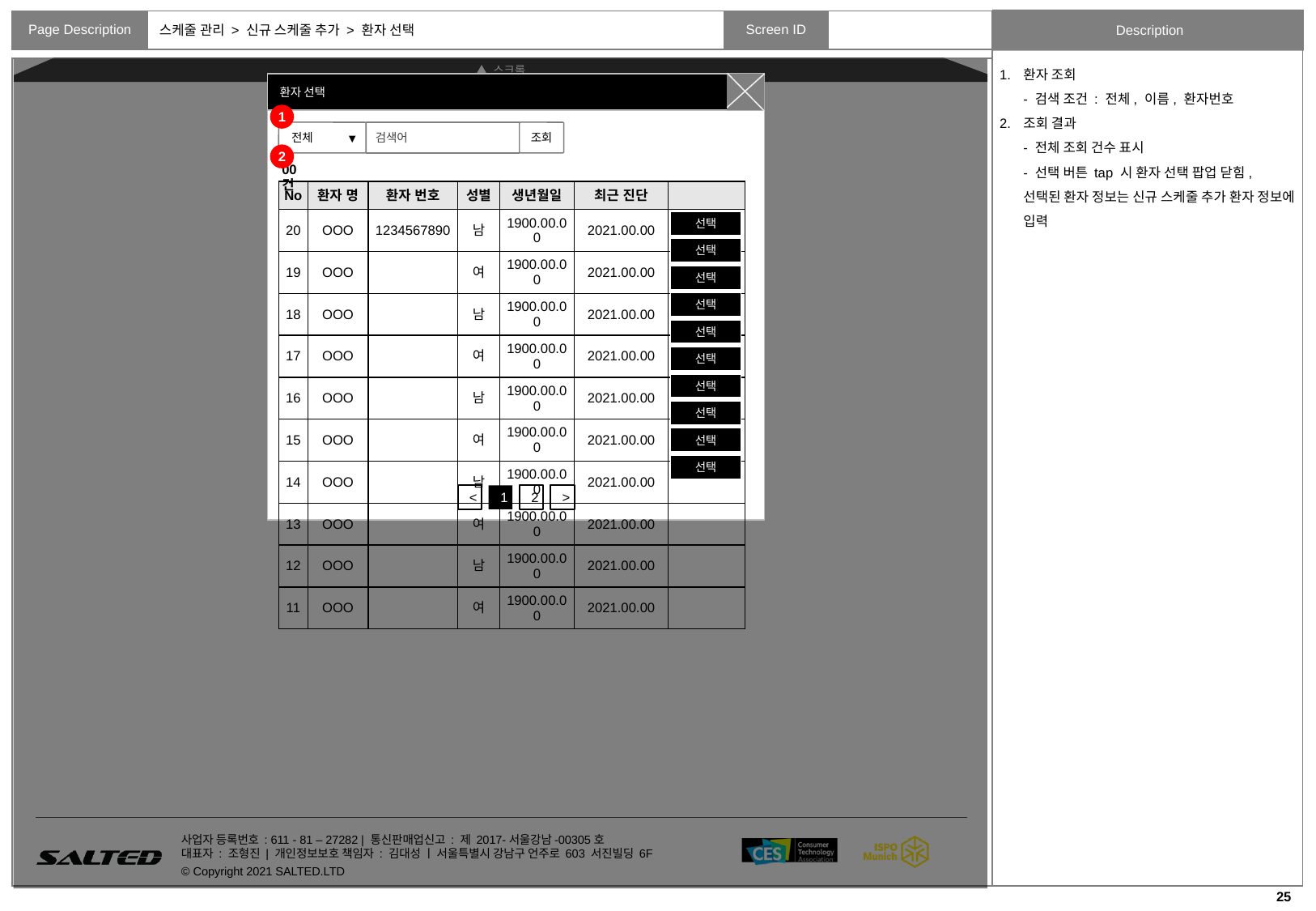

# 스케줄 관리 > 신규 스케줄 추가 > 환자 선택
환자 조회
- 검색 조건 : 전체, 이름, 환자번호
조회 결과
- 전체 조회 건수 표시
- 선택 버튼 tap 시 환자 선택 팝업 닫힘, 선택된 환자 정보는 신규 스케줄 추가 환자 정보에 입력

환자 선택

1

   전체
  검색어
조회
▼
2
00건
| No | 환자 명 | 환자 번호 | 성별 | 생년월일 | 최근 진단 |  |
| --- | --- | --- | --- | --- | --- | --- |
| 20 | OOO | 1234567890 | 남 | 1900.00.00 | 2021.00.00 |  |
| 19 | OOO |  | 여 | 1900.00.00 | 2021.00.00 |  |
| 18 | OOO |  | 남 | 1900.00.00 | 2021.00.00 |  |
| 17 | OOO |  | 여 | 1900.00.00 | 2021.00.00 |  |
| 16 | OOO |  | 남 | 1900.00.00 | 2021.00.00 |  |
| 15 | OOO |  | 여 | 1900.00.00 | 2021.00.00 |  |
| 14 | OOO |  | 남 | 1900.00.00 | 2021.00.00 |  |
| 13 | OOO |  | 여 | 1900.00.00 | 2021.00.00 |  |
| 12 | OOO |  | 남 | 1900.00.00 | 2021.00.00 |  |
| 11 | OOO |  | 여 | 1900.00.00 | 2021.00.00 |  |
선택
선택
선택
선택
선택
선택
선택
선택
선택
선택
<
1
2
>
25